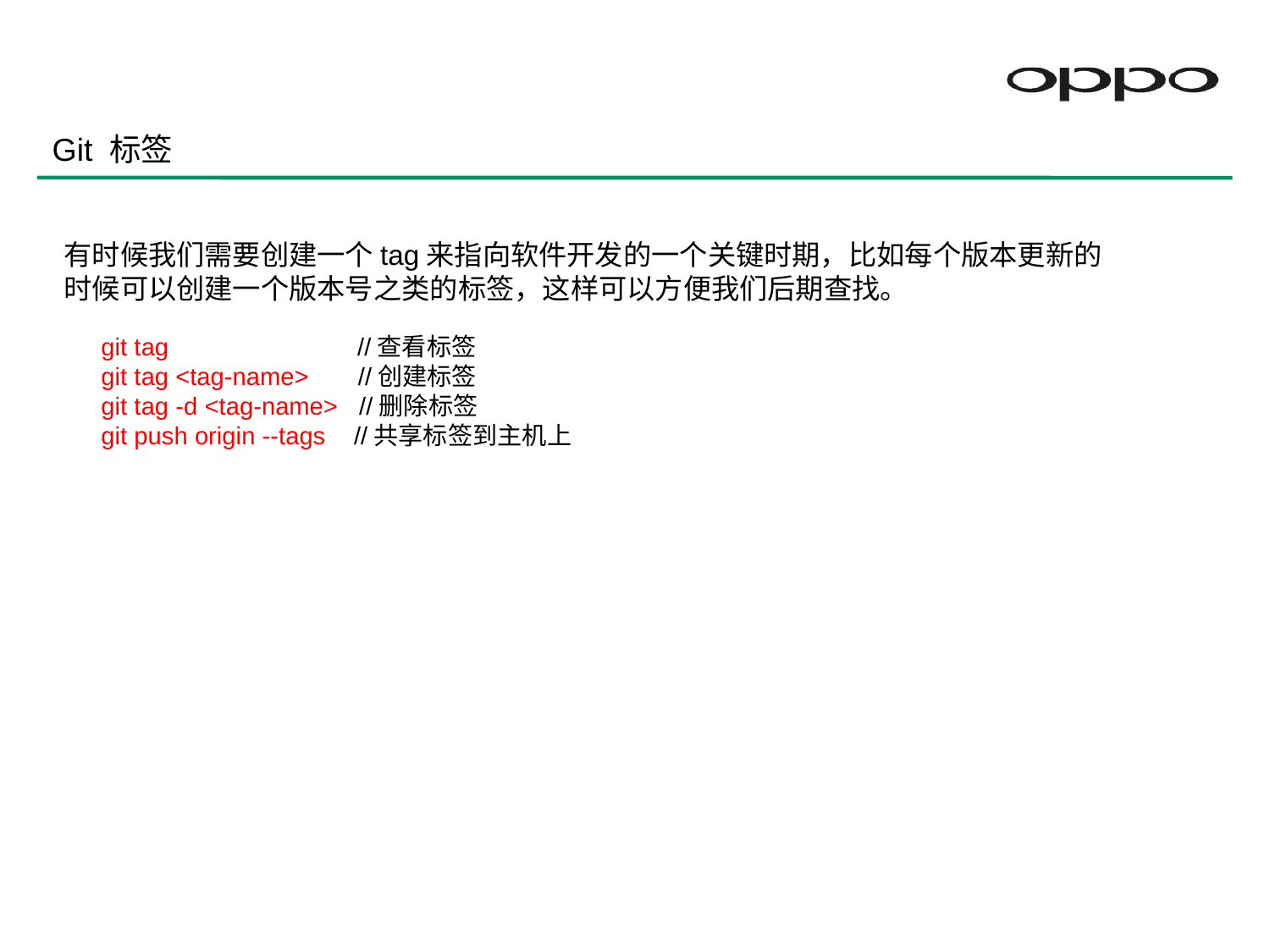

Git 标签

有时候我们需要创建一个tag来指向软件开发的一个关键时期，比如每个版本更新的时候可以创建一个版本号之类的标签，这样可以方便我们后期查找。
git tag                           //查看标签
git tag <tag-name>       //创建标签
git tag -d <tag-name>   //删除标签
git push origin --tags    //共享标签到主机上